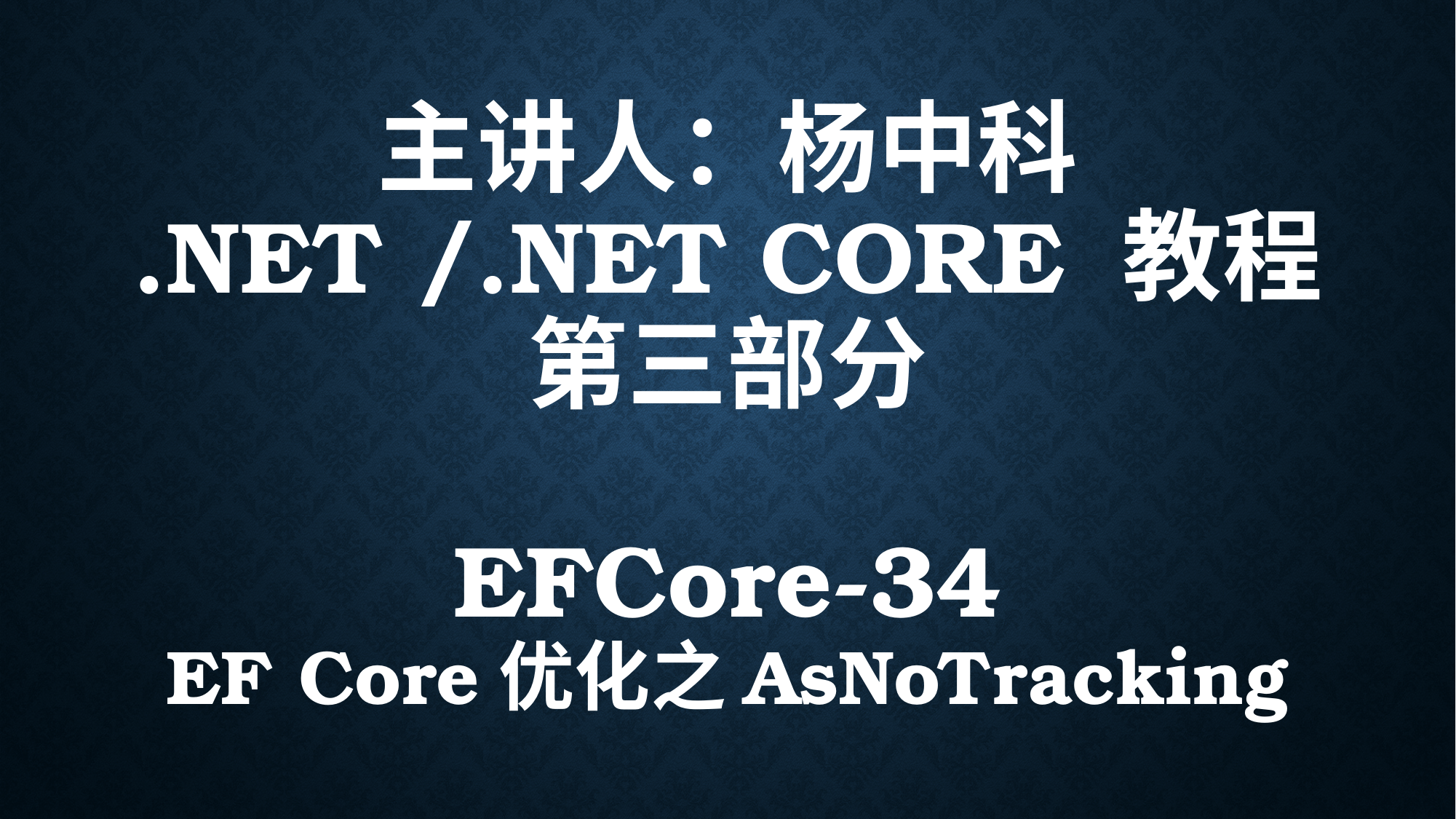

# 主讲人：杨中科 .NET /.NET Core 教程 第三部分 EFCore-34 EF Core优化之AsNoTracking